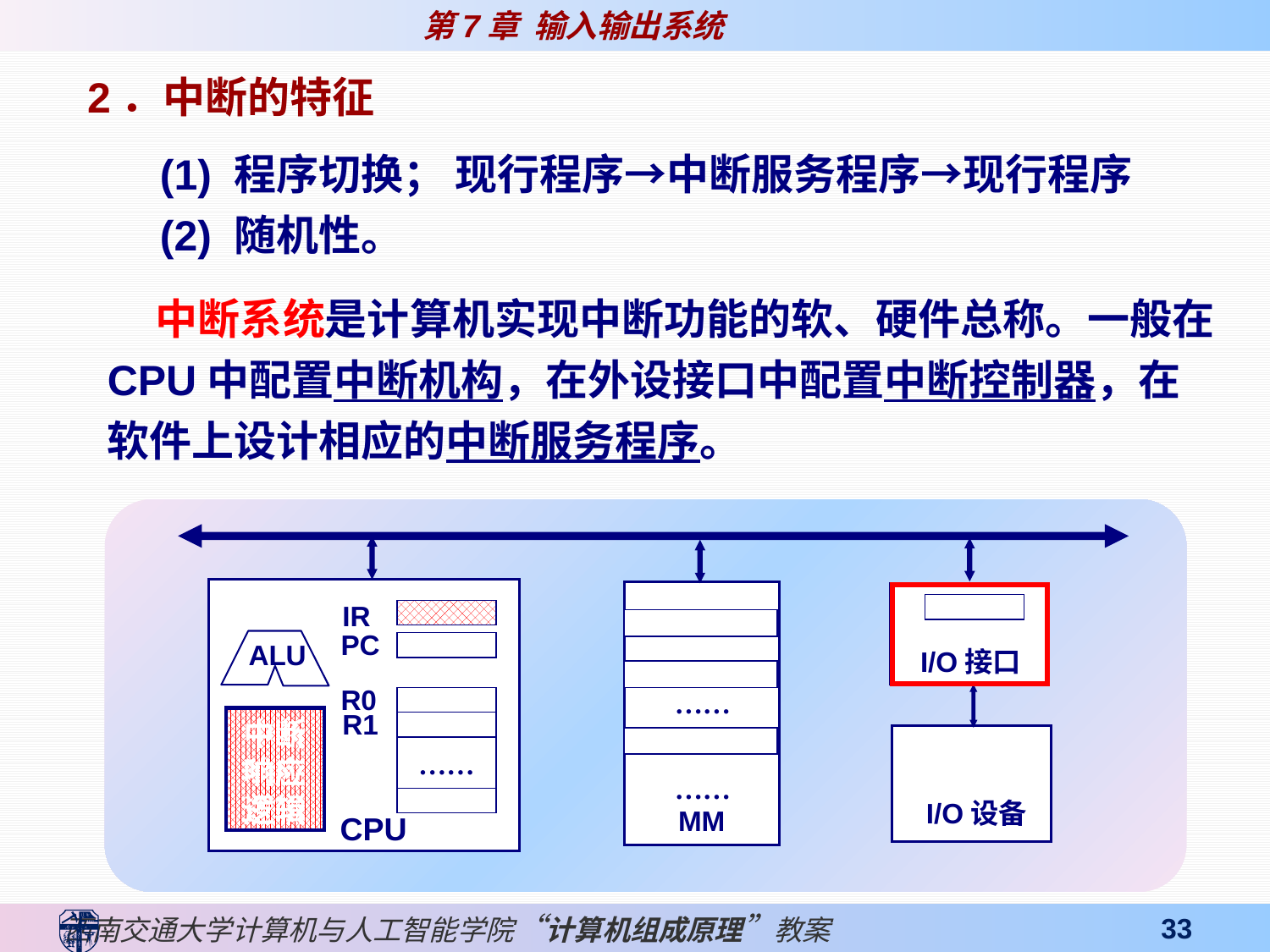

2．中断的特征
   (1) 程序切换； 现行程序→中断服务程序→现行程序
   (2) 随机性。
    中断系统是计算机实现中断功能的软、硬件总称。一般在CPU中配置中断机构，在外设接口中配置中断控制器，在软件上设计相应的中断服务程序。

  硬件接口──线路的连接逻辑
  软件接口──信号传递协议

IR

PC

ALU
I/O接口

R0

……

R1
中断响应逻辑

……
……

I/O设备
MM
CPU